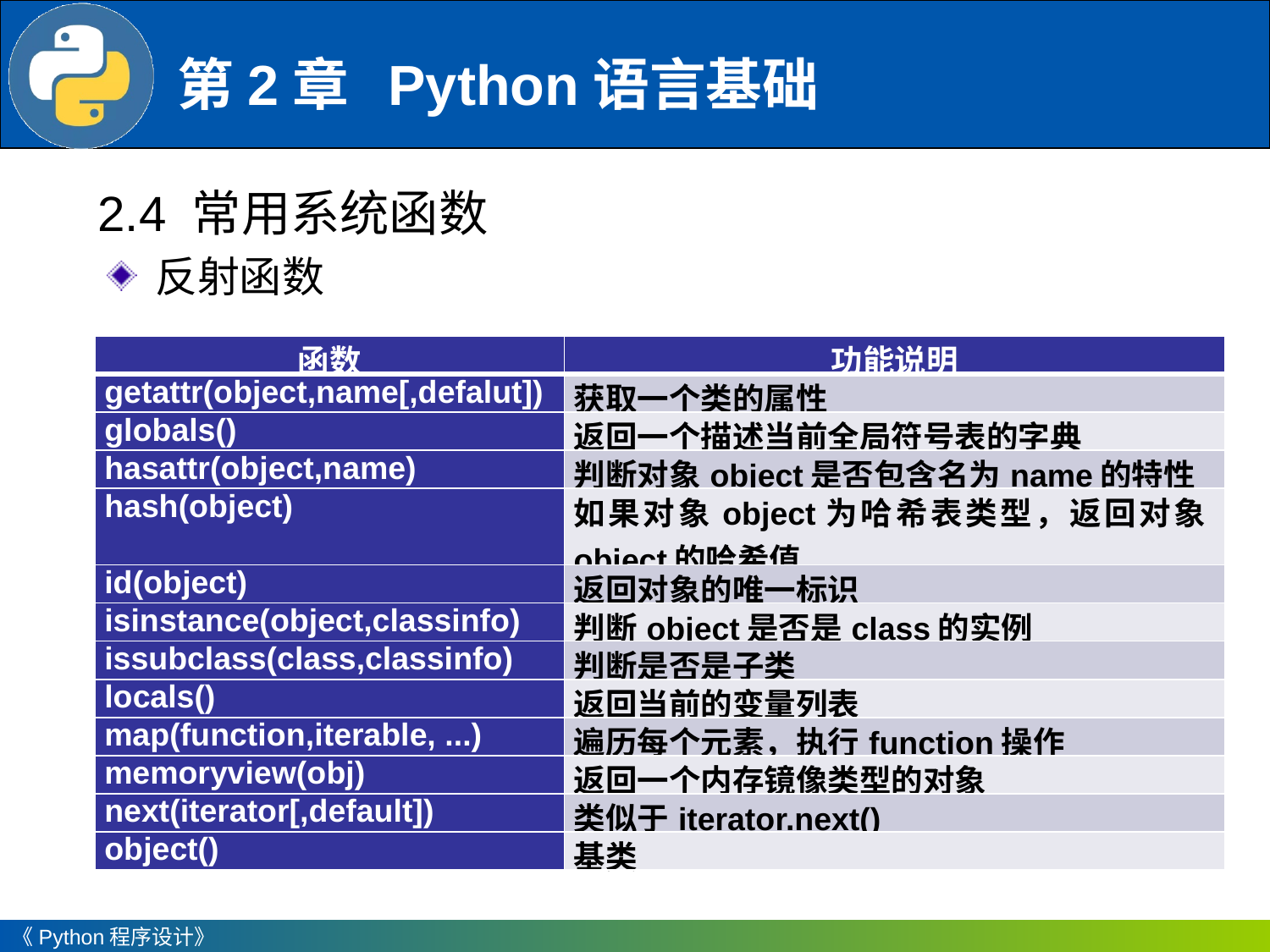

2.4 常用系统函数
反射函数
| 函数 | 功能说明 |
| --- | --- |
| getattr(object,name[,defalut]) | 获取一个类的属性 |
| globals() | 返回一个描述当前全局符号表的字典 |
| hasattr(object,name) | 判断对象object是否包含名为name的特性 |
| hash(object) | 如果对象object为哈希表类型，返回对象object的哈希值 |
| id(object) | 返回对象的唯一标识 |
| isinstance(object,classinfo) | 判断object是否是class的实例 |
| issubclass(class,classinfo) | 判断是否是子类 |
| locals() | 返回当前的变量列表 |
| map(function,iterable, ...) | 遍历每个元素，执行function操作 |
| memoryview(obj) | 返回一个内存镜像类型的对象 |
| next(iterator[,default]) | 类似于iterator.next() |
| object() | 基类 |